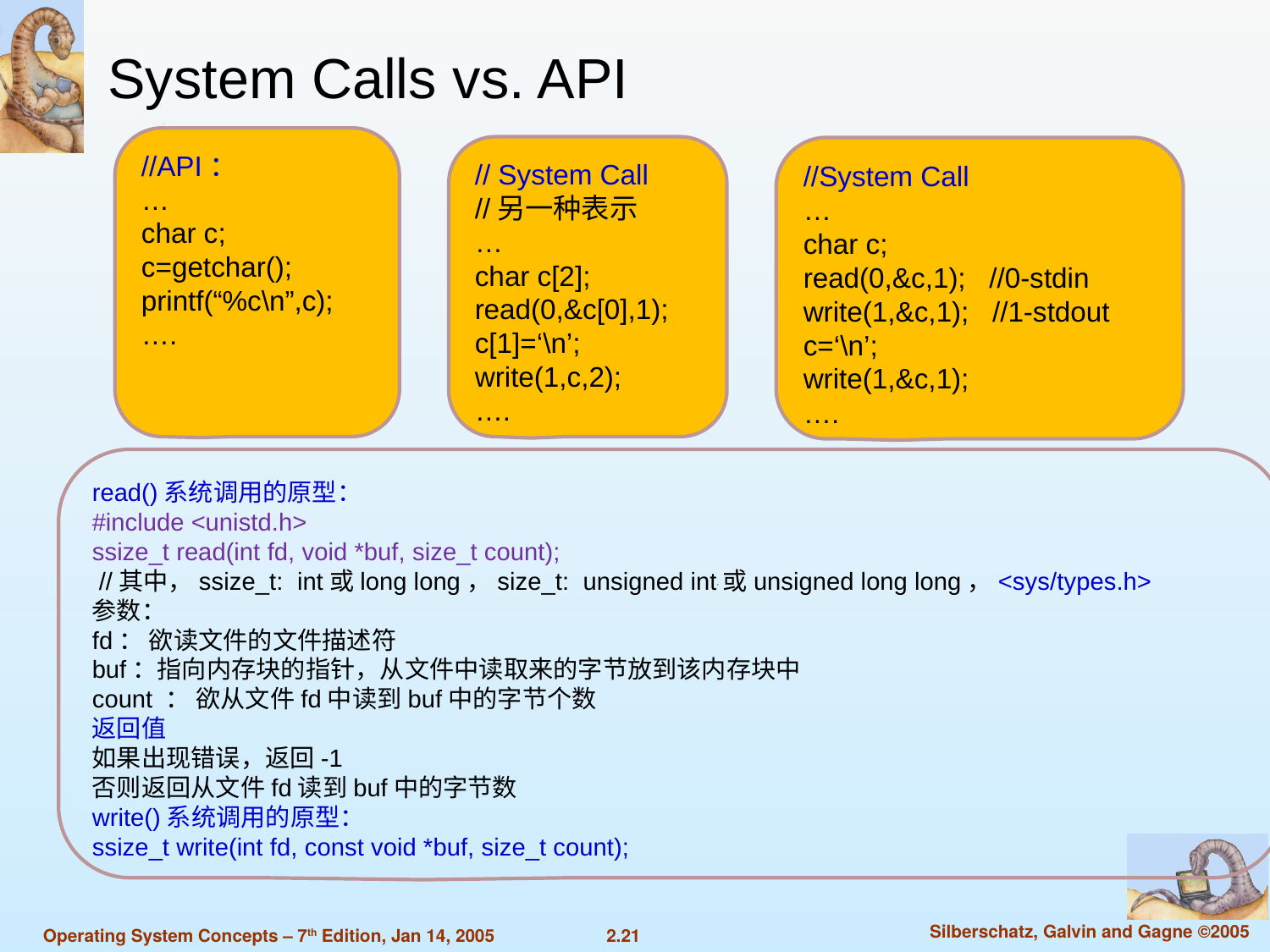

System Calls vs. API
//API：
…
char c;
c=getchar();
printf(“%c\n”,c);
….

// System Call
//另一种表示
…
char c[2];
read(0,&c[0],1);
c[1]=‘\n’;
write(1,c,2);
….

//System Call
…
char c;
read(0,&c,1);   //0-stdin
write(1,&c,1);   //1-stdout
c=‘\n’;
write(1,&c,1);
….

read()系统调用的原型：
#include <unistd.h>
ssize_t read(int fd, void *buf, size_t count);
 //其中，ssize_t:  int或long long，size_t:  unsigned int或unsigned long long，<sys/types.h>
参数：
fd： 欲读文件的文件描述符
buf：指向内存块的指针，从文件中读取来的字节放到该内存块中
count ： 欲从文件fd中读到buf中的字节个数
返回值
如果出现错误，返回-1
否则返回从文件fd读到buf中的字节数
write()系统调用的原型：
ssize_t write(int fd, const void *buf, size_t count);